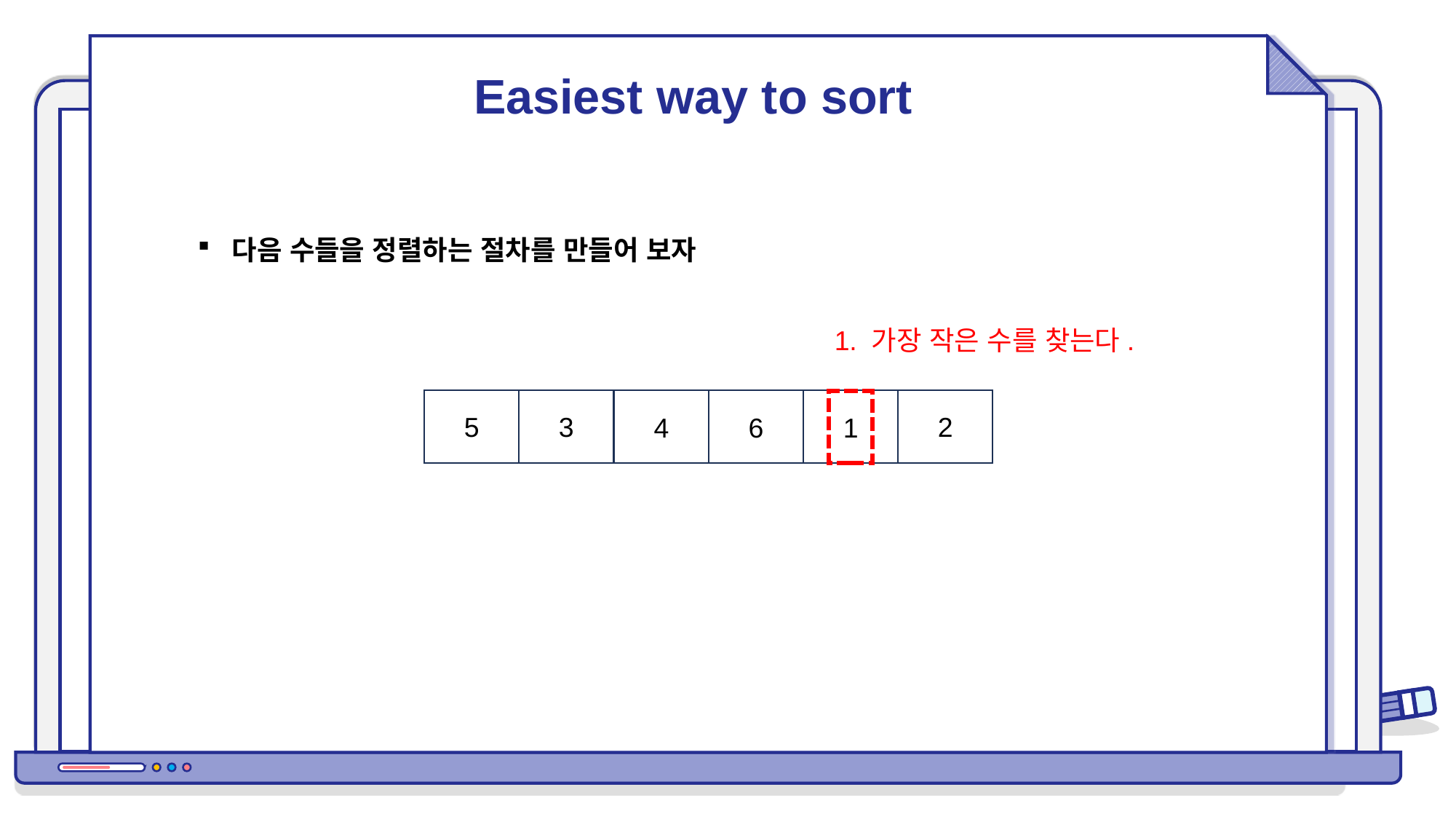

Easiest way to sort

다음 수들을 정렬하는 절차를 만들어 보자
1. 가장 작은 수를 찾는다.
5
3
2
1
4
6